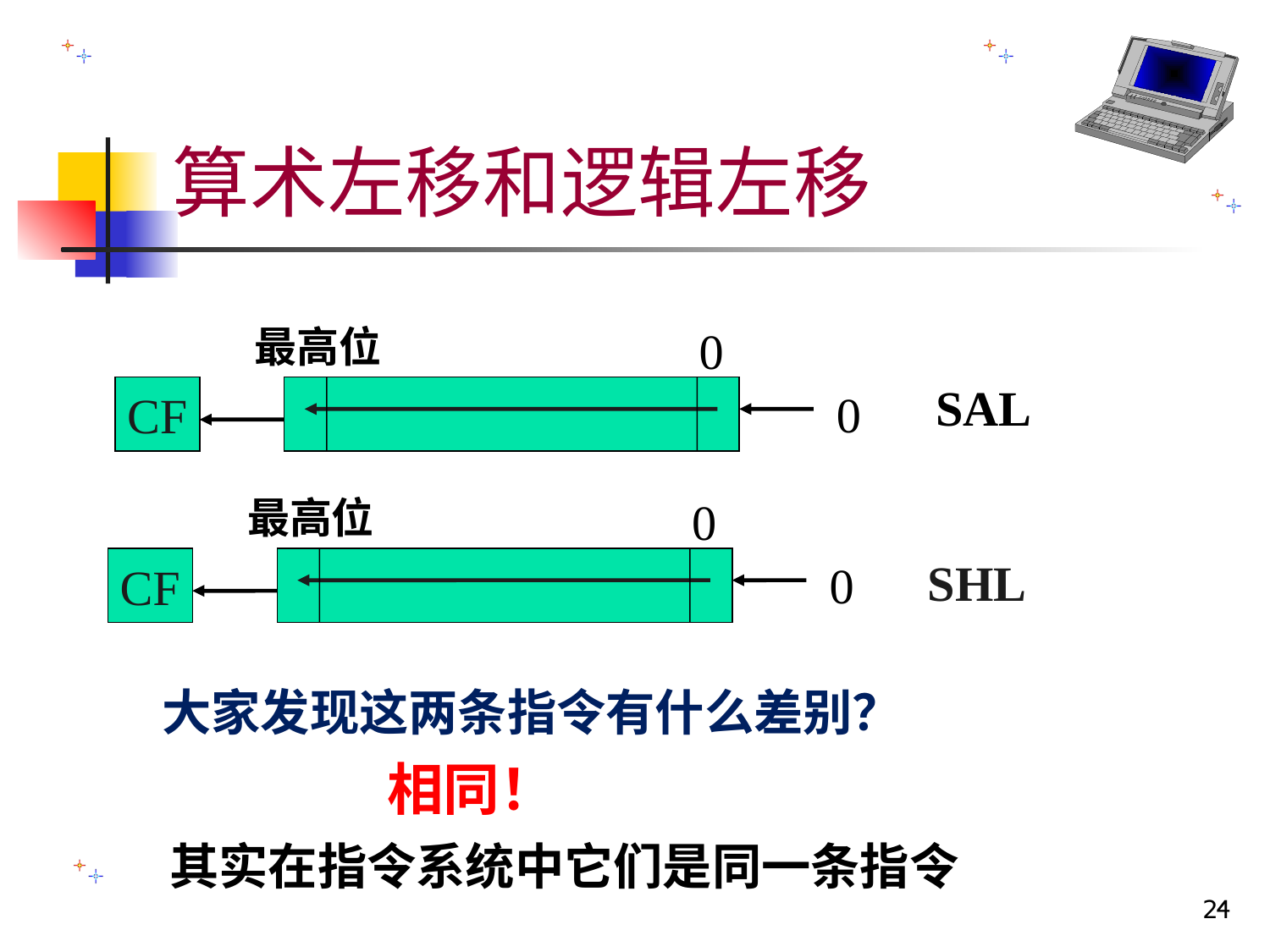

# 算术左移和逻辑左移
最高位
0
SAL
CF

0

最高位
0
SHL
CF

0

大家发现这两条指令有什么差别？
相同！
其实在指令系统中它们是同一条指令
24